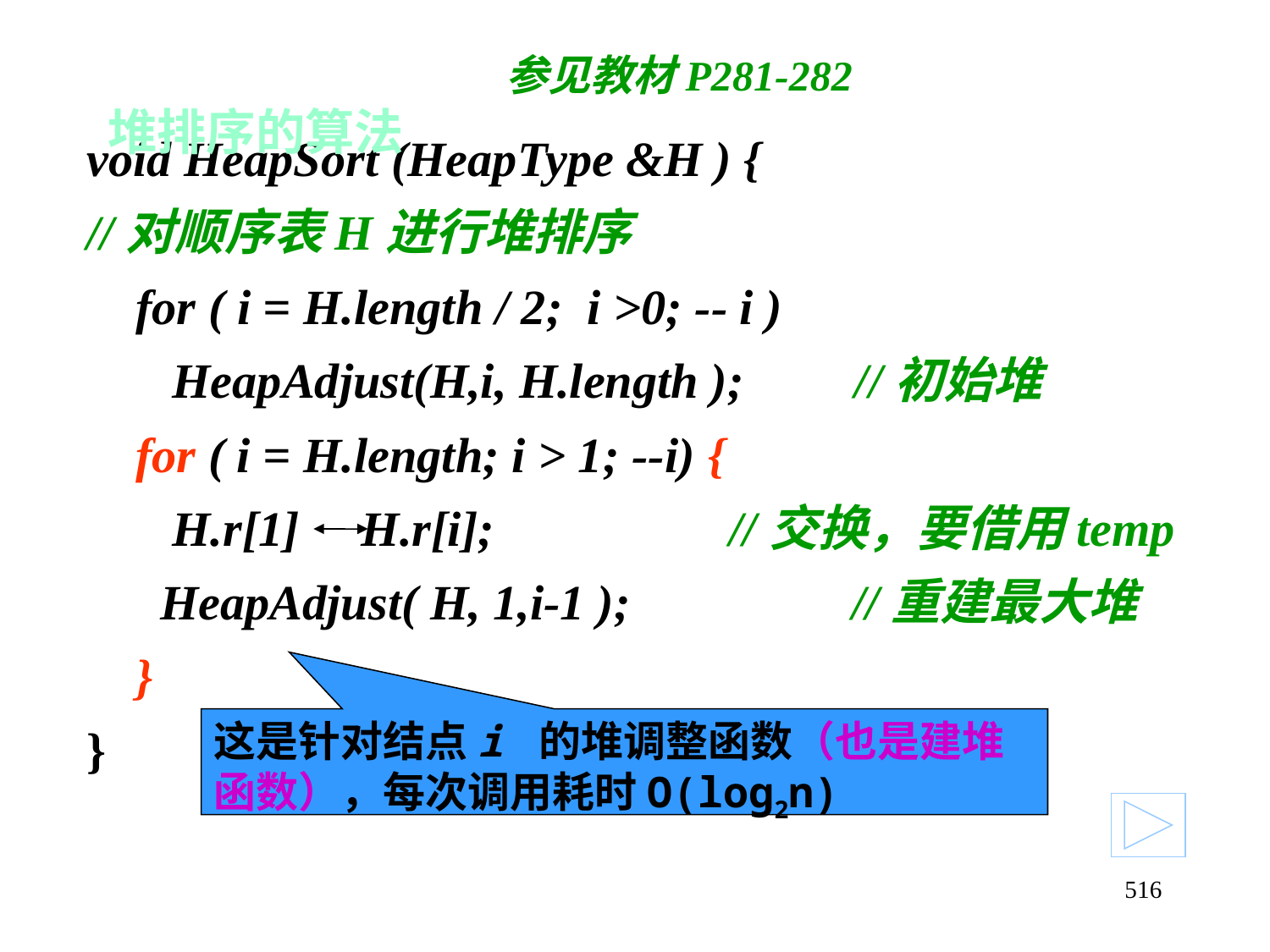

参见教材P281-282
# 堆排序的算法
void HeapSort (HeapType &H ) {
//对顺序表H进行堆排序
    for ( i = H.length / 2;  i >0; -- i )
       HeapAdjust(H,i, H.length );         //初始堆
    for ( i = H.length; i > 1; --i) {
       H.r[1]     H.r[i]; 	           //交换，要借用temp
      HeapAdjust( H, 1,i-1 );                  //重建最大堆
    }
}

这是针对结点i 的堆调整函数（也是建堆函数），每次调用耗时O(log2n)

516